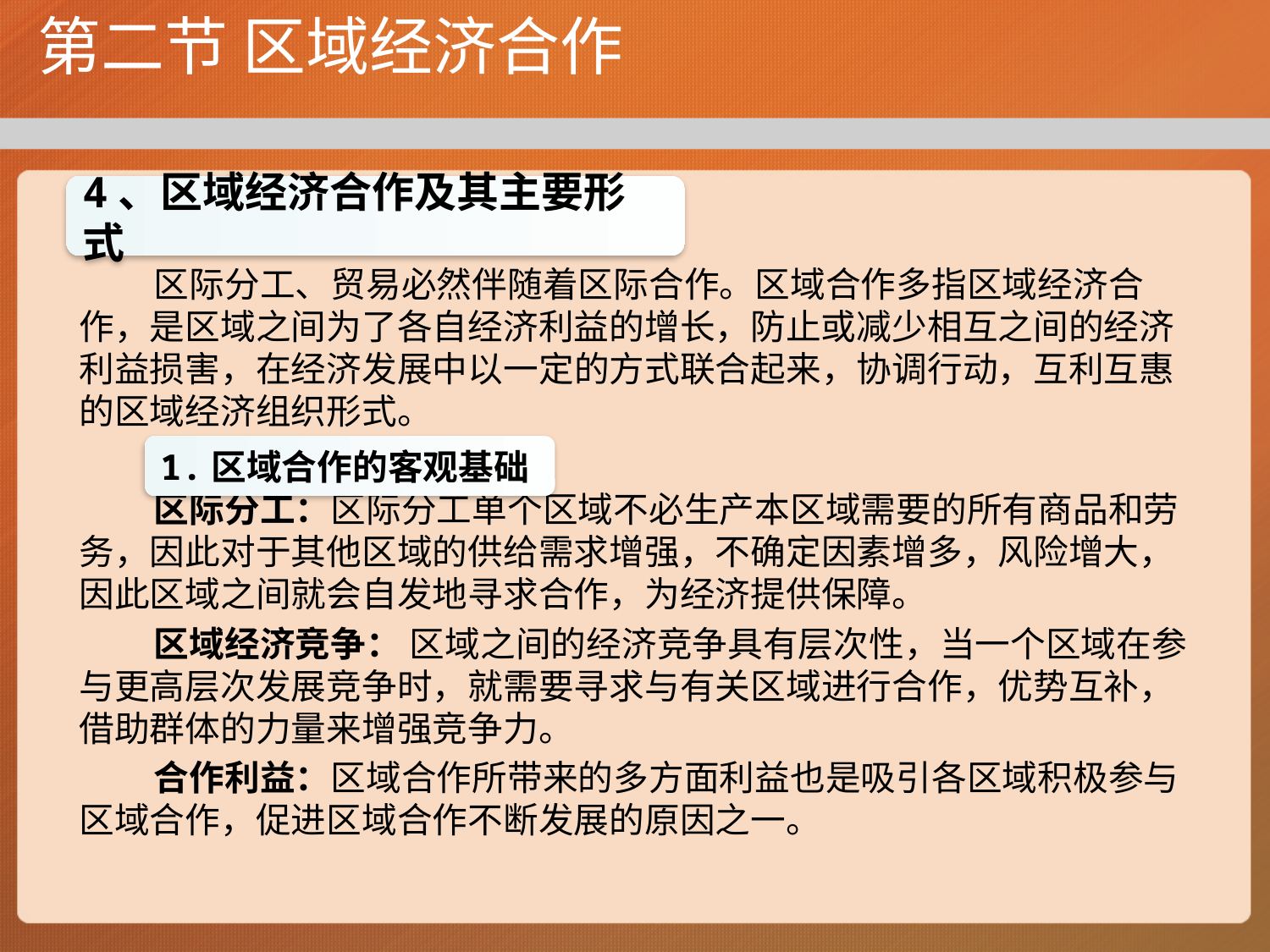

# 第二节 区域经济合作
4、区域经济合作及其主要形式

区际分工、贸易必然伴随着区际合作。区域合作多指区域经济合作，是区域之间为了各自经济利益的增长，防止或减少相互之间的经济利益损害，在经济发展中以一定的方式联合起来，协调行动，互利互惠的区域经济组织形式。

区际分工：区际分工单个区域不必生产本区域需要的所有商品和劳务，因此对于其他区域的供给需求增强，不确定因素增多，风险增大，因此区域之间就会自发地寻求合作，为经济提供保障。
区域经济竞争： 区域之间的经济竞争具有层次性，当一个区域在参与更高层次发展竞争时，就需要寻求与有关区域进行合作，优势互补，借助群体的力量来增强竞争力。
合作利益：区域合作所带来的多方面利益也是吸引各区域积极参与区域合作，促进区域合作不断发展的原因之一。

1.区域合作的客观基础